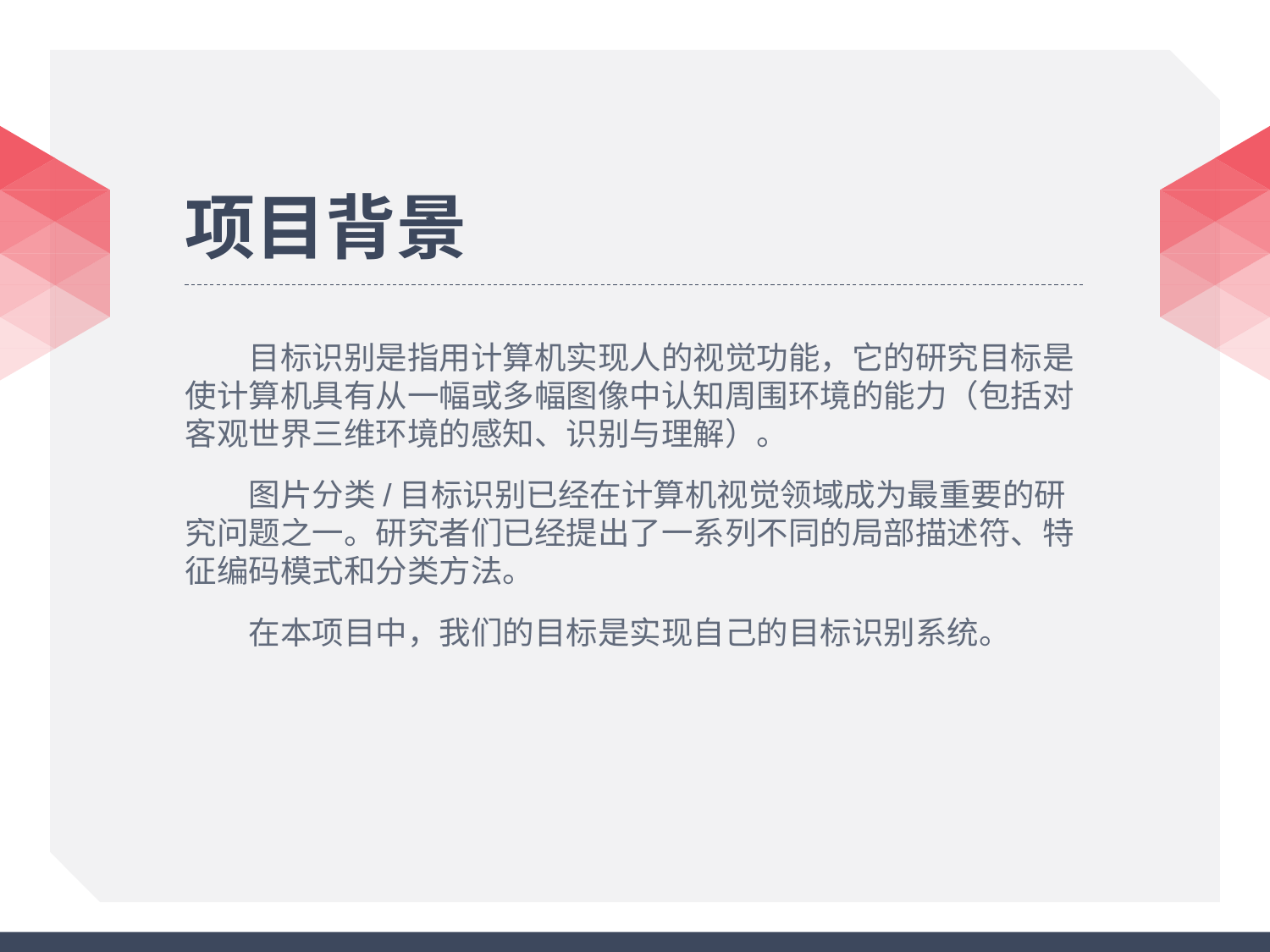

# 项目背景
目标识别是指用计算机实现人的视觉功能，它的研究目标是使计算机具有从一幅或多幅图像中认知周围环境的能力（包括对客观世界三维环境的感知、识别与理解）。
图片分类/目标识别已经在计算机视觉领域成为最重要的研究问题之一。研究者们已经提出了一系列不同的局部描述符、特征编码模式和分类方法。
在本项目中，我们的目标是实现自己的目标识别系统。